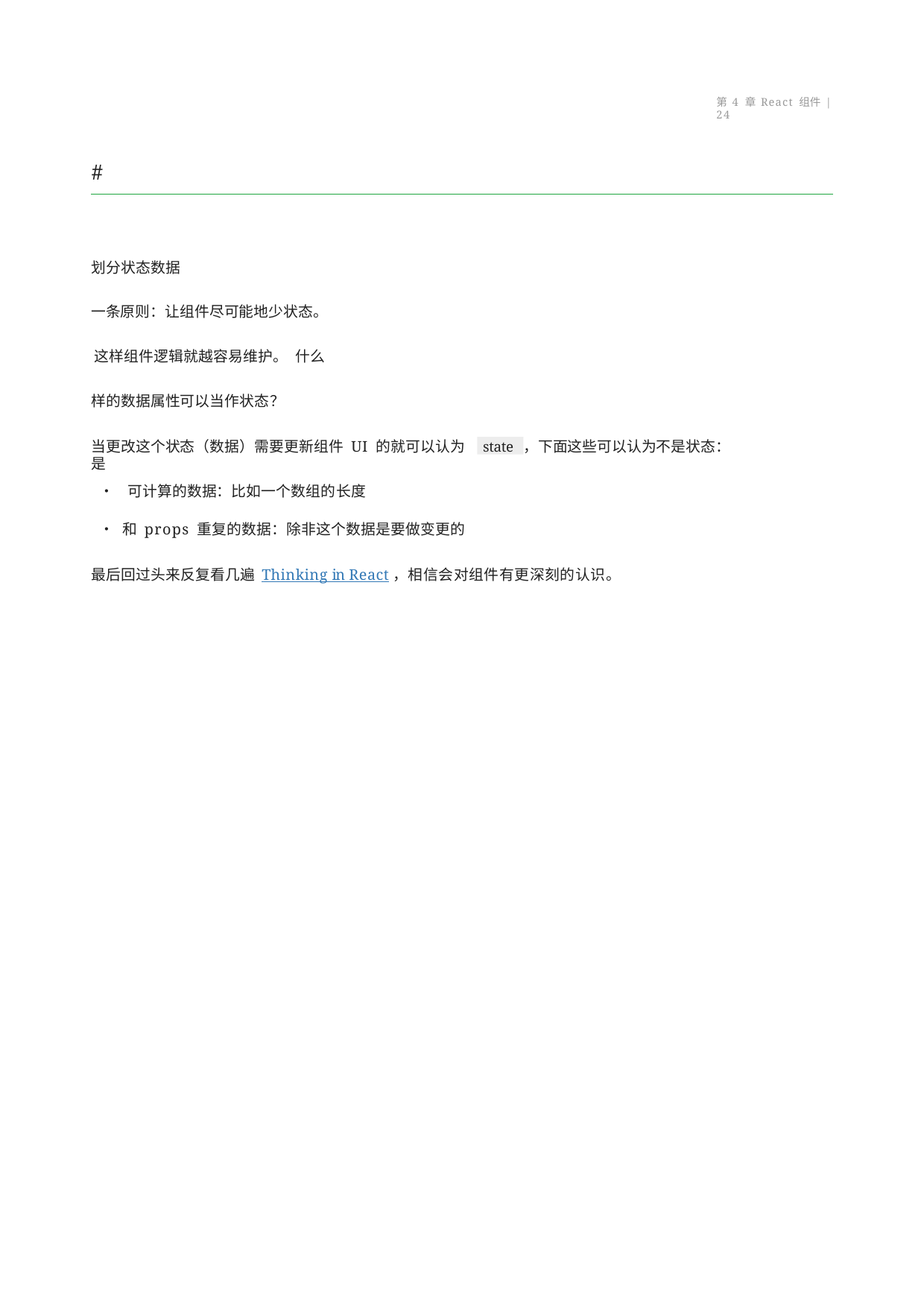

第 4 章 React 组件 | 24
#

划分状态数据
一条原则：让组件尽可能地少状态。  这样组件逻辑就越容易维护。  什么样的数据属性可以当作状态？
state
当更改这个状态（数据）需要更新组件 UI 的就可以认为是
，下面这些可以认为不是状态：
• 可计算的数据：比如一个数组的长度

• 和 props 重复的数据：除非这个数据是要做变更的

最后回过头来反复看几遍 Thinking in React，相信会对组件有更深刻的认识。